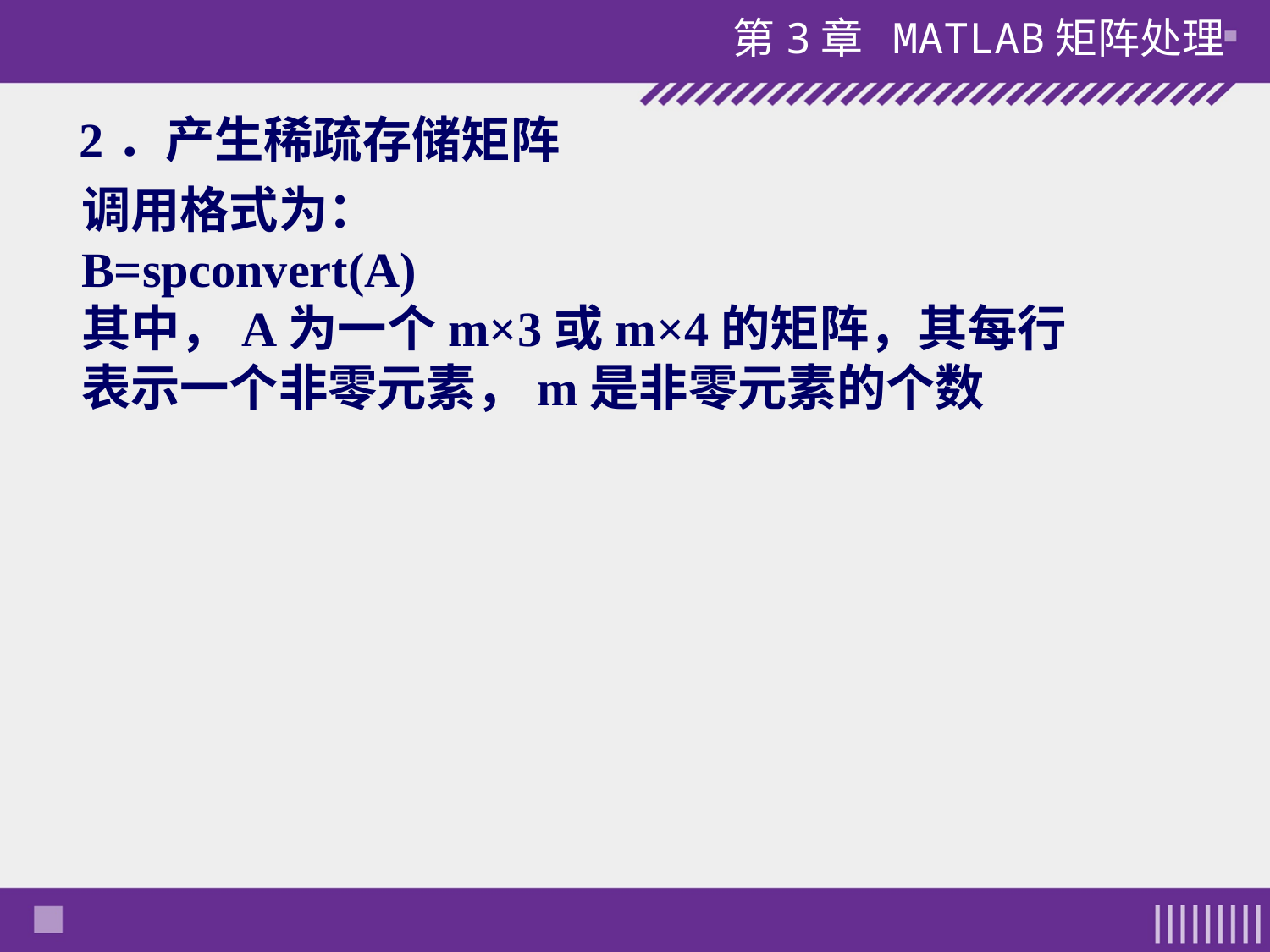

2．产生稀疏存储矩阵
调用格式为：
B=spconvert(A)
其中，A为一个m×3或m×4的矩阵，其每行表示一个非零元素，m是非零元素的个数